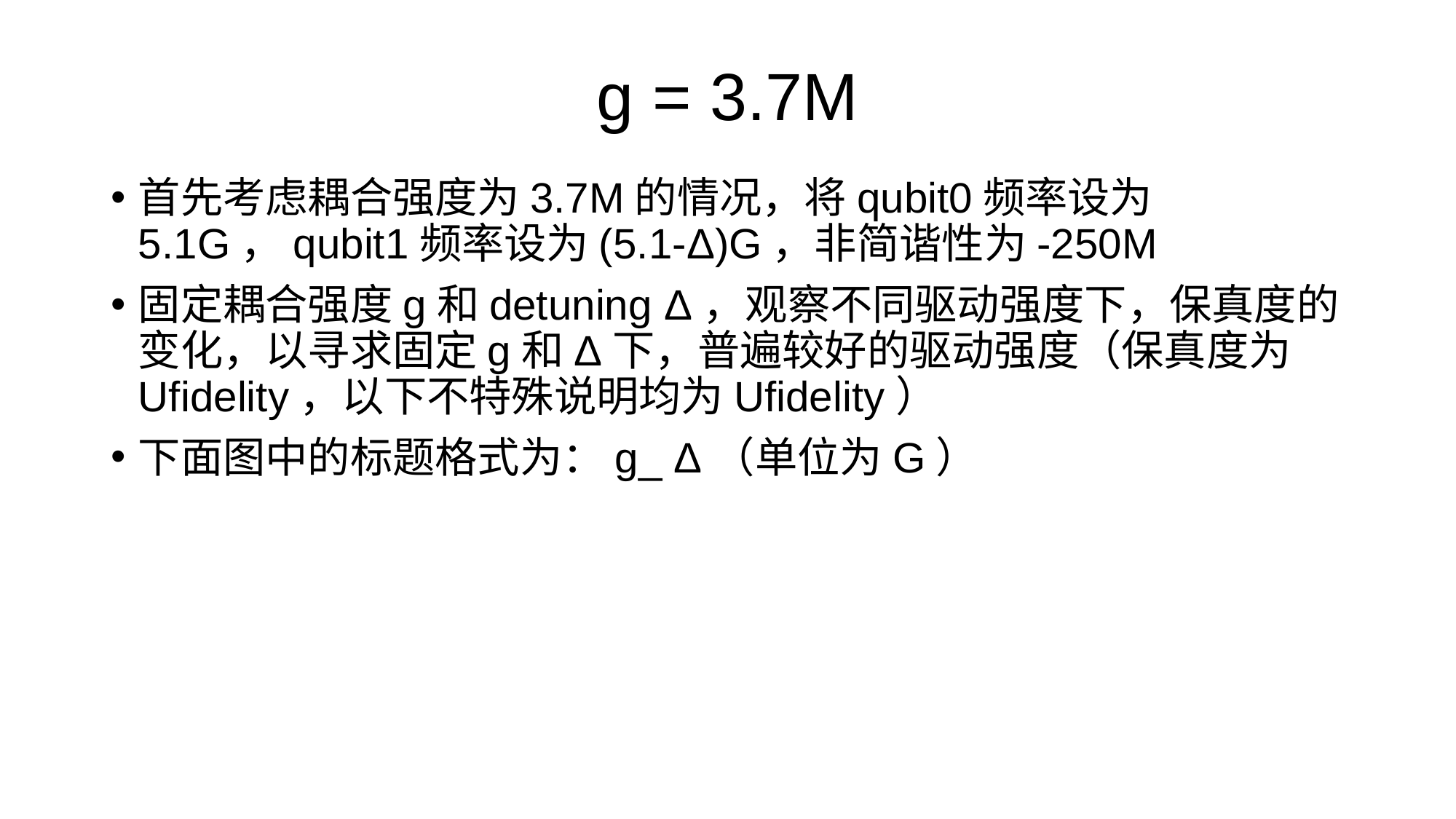

# g = 3.7M
首先考虑耦合强度为3.7M的情况，将qubit0频率设为5.1G，qubit1频率设为(5.1-Δ)G，非简谐性为-250M
固定耦合强度g和detuning Δ，观察不同驱动强度下，保真度的变化，以寻求固定g和Δ下，普遍较好的驱动强度（保真度为Ufidelity，以下不特殊说明均为Ufidelity）
下面图中的标题格式为：g_ Δ（单位为G）